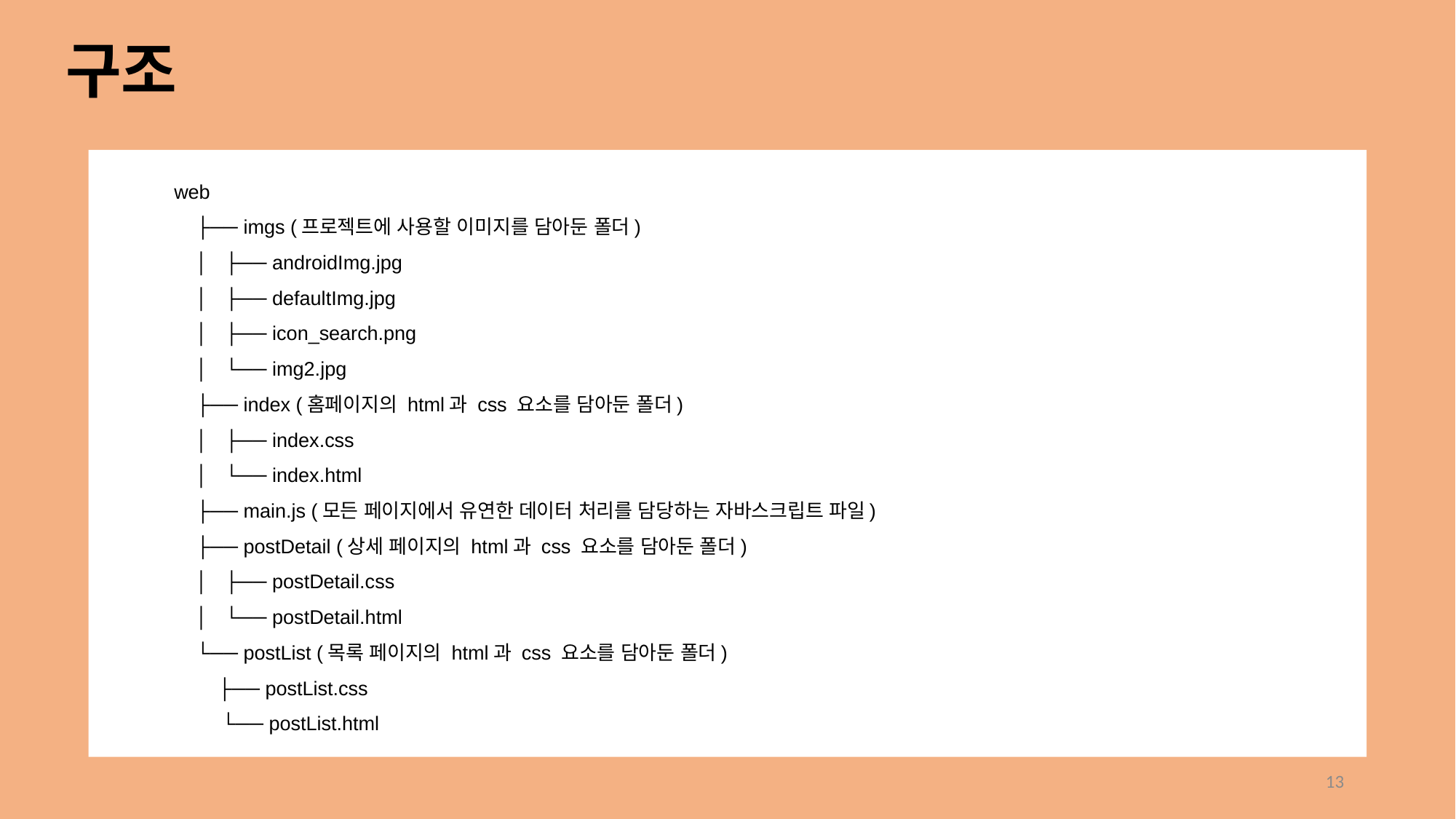

# 2-1. 프로그램 구조

web
    ├── imgs (프로젝트에 사용할 이미지를 담아둔 폴더)
    │   ├── androidImg.jpg
    │   ├── defaultImg.jpg
    │   ├── icon_search.png
    │   └── img2.jpg
    ├── index (홈페이지의 html과 css 요소를 담아둔 폴더)
    │   ├── index.css
    │   └── index.html
    ├── main.js (모든 페이지에서 유연한 데이터 처리를 담당하는 자바스크립트 파일)
    ├── postDetail (상세 페이지의 html과 css 요소를 담아둔 폴더)
    │   ├── postDetail.css
    │   └── postDetail.html
    └── postList (목록 페이지의 html과 css 요소를 담아둔 폴더)
        ├── postList.css
      └── postList.html
13